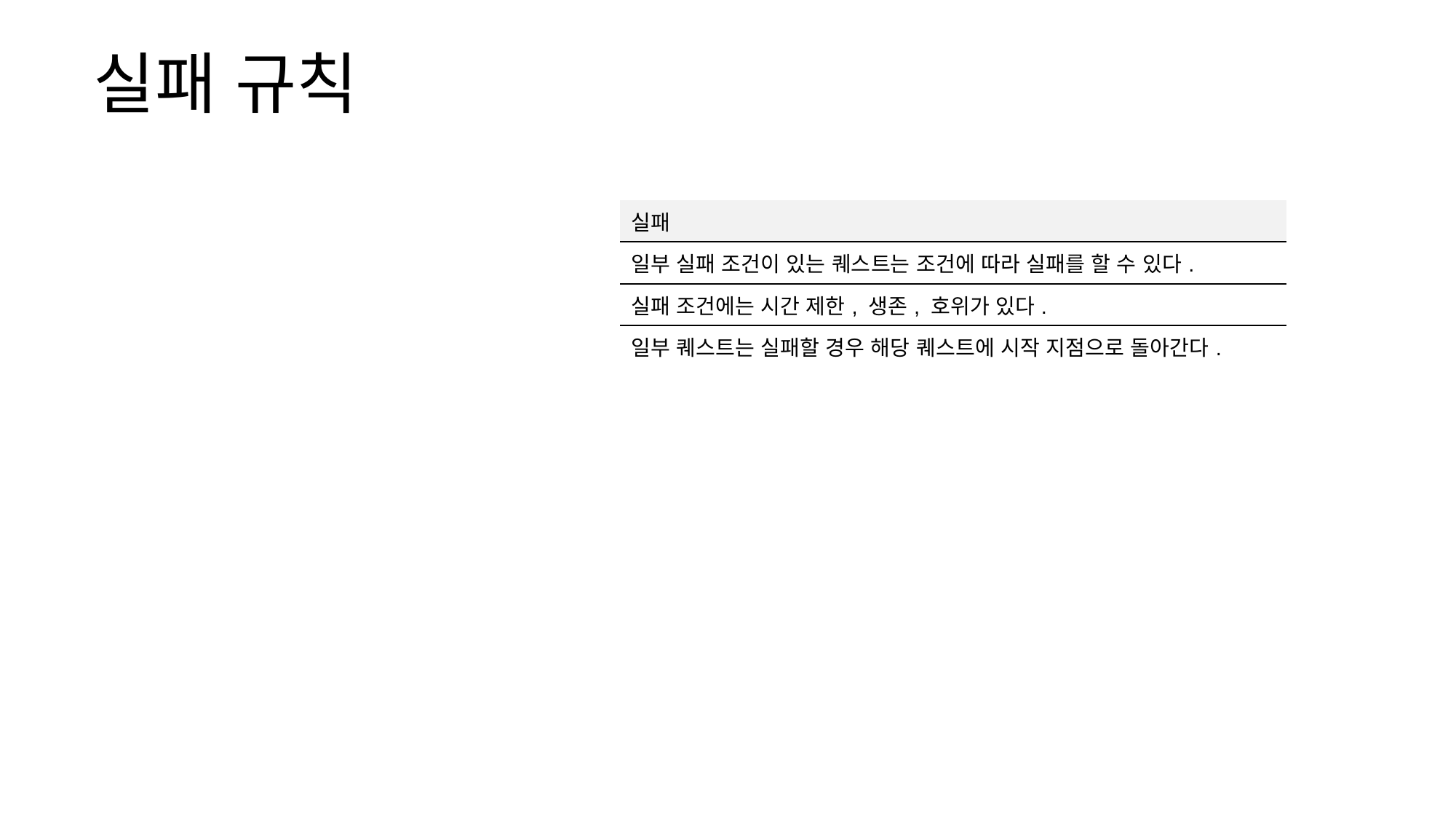

실패 규칙
| 실패 |
| --- |
| 일부 실패 조건이 있는 퀘스트는 조건에 따라 실패를 할 수 있다. |
| 실패 조건에는 시간 제한, 생존, 호위가 있다. |
| 일부 퀘스트는 실패할 경우 해당 퀘스트에 시작 지점으로 돌아간다. |